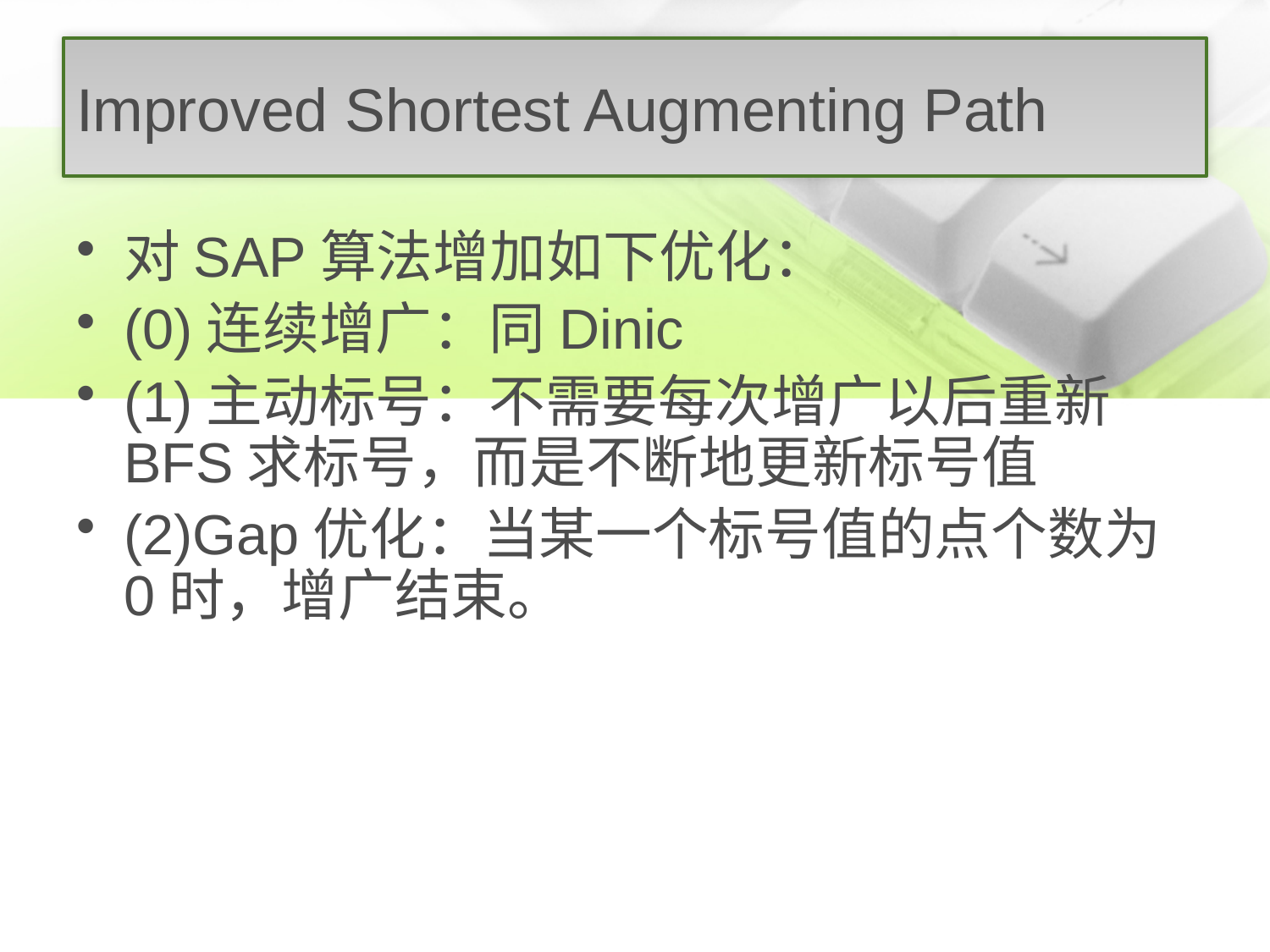

# Improved Shortest Augmenting Path
对SAP算法增加如下优化：
(0)连续增广：同Dinic
(1)主动标号：不需要每次增广以后重新BFS求标号，而是不断地更新标号值
(2)Gap优化：当某一个标号值的点个数为0时，增广结束。